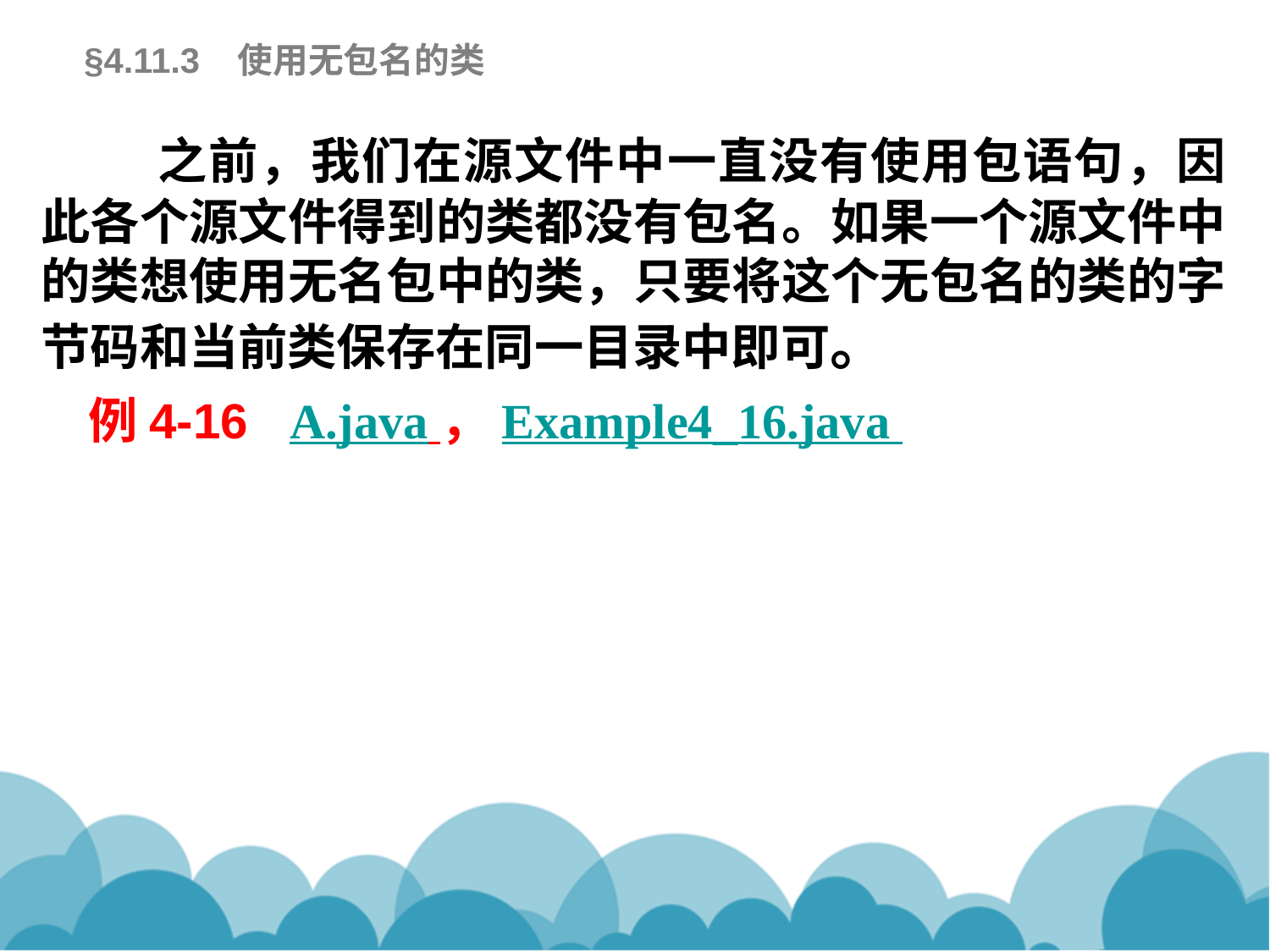

§4.11.3   使用无包名的类
       之前，我们在源文件中一直没有使用包语句，因此各个源文件得到的类都没有包名。如果一个源文件中的类想使用无名包中的类，只要将这个无包名的类的字节码和当前类保存在同一目录中即可。
   例4-16   A.java ，Example4_16.java

113